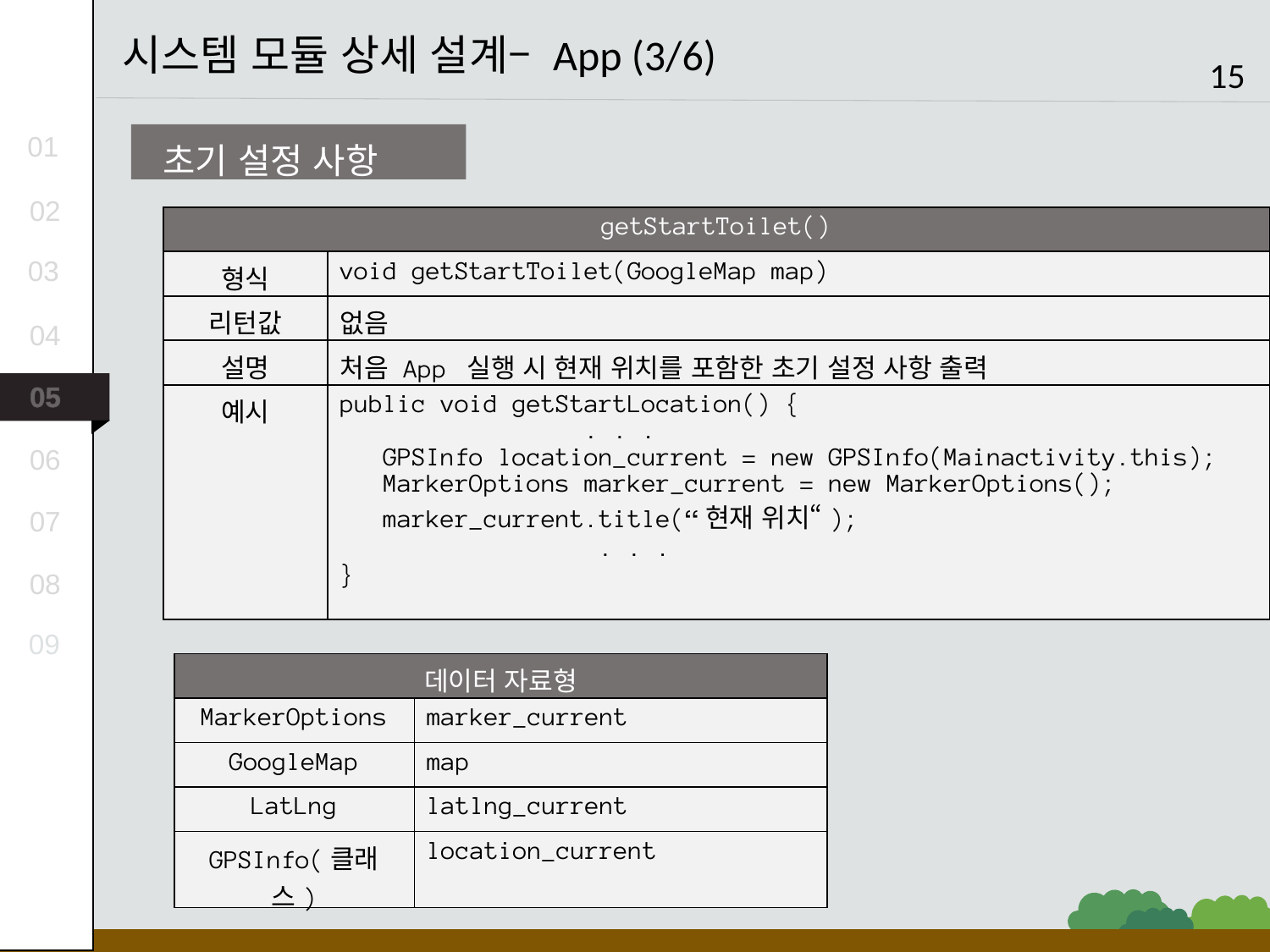

시스템 모듈 상세 설계– App (3/6)

15
초기 설정 사항
01

02
| getStartToilet() |  |
| --- | --- |
| 형식 | void getStartToilet(GoogleMap map) |
| 리턴값 | 없음 |
| 설명 | 처음 App 실행 시 현재 위치를 포함한 초기 설정 사항 출력 |
| 예시 | public void getStartLocation() { . . . GPSInfo location\_current = new GPSInfo(Mainactivity.this); MarkerOptions marker\_current = new MarkerOptions(); marker\_current.title(“현재 위치“); . . . } |
03

04
05

06
07
08
09
| 데이터 자료형 |  |
| --- | --- |
| MarkerOptions | marker\_current |
| GoogleMap | map |
| LatLng | latlng\_current |
| GPSInfo(클래스) | location\_current |